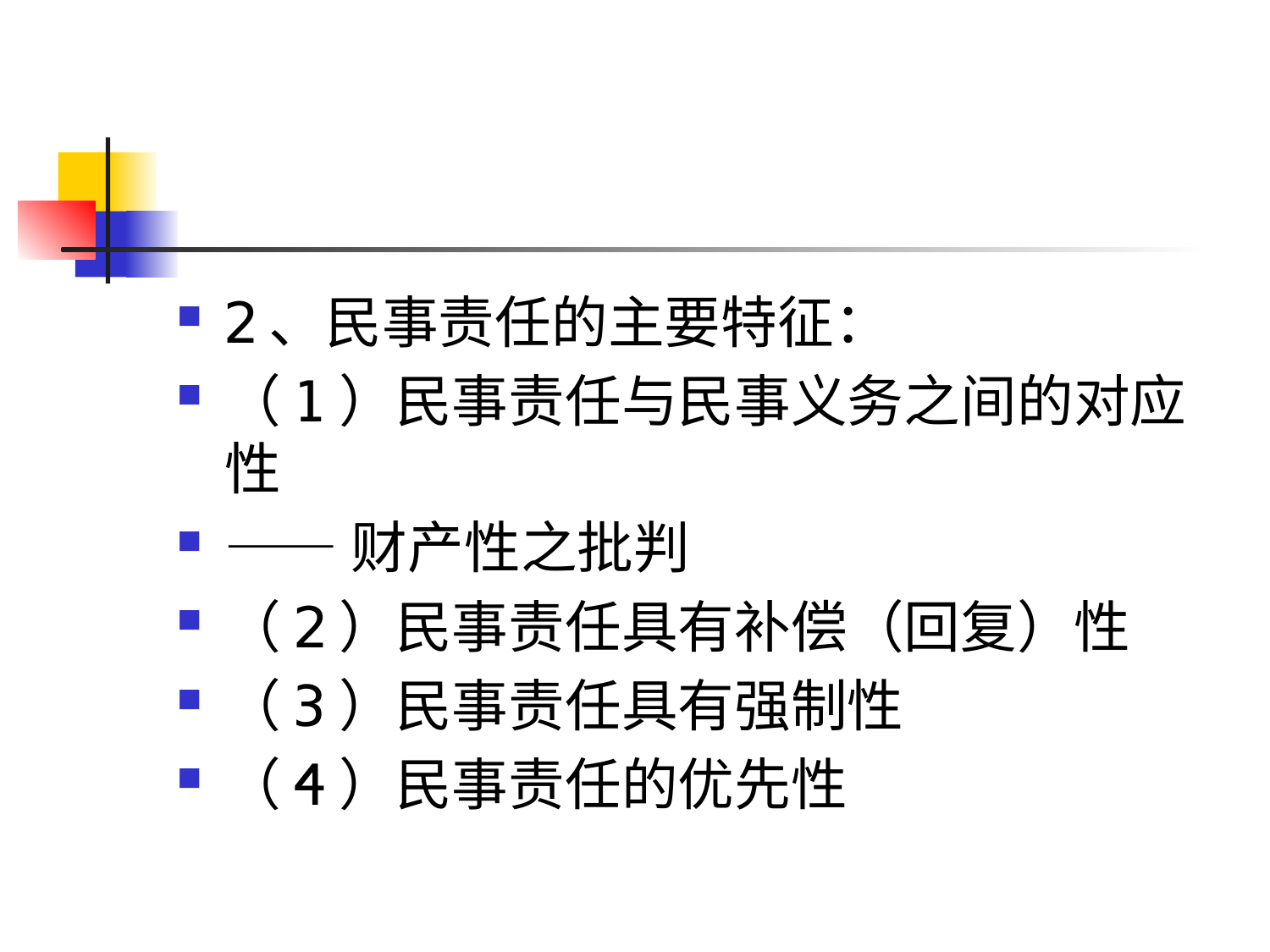

#
2、民事责任的主要特征：
（1）民事责任与民事义务之间的对应性
——财产性之批判
（2）民事责任具有补偿（回复）性
（3）民事责任具有强制性
（4）民事责任的优先性